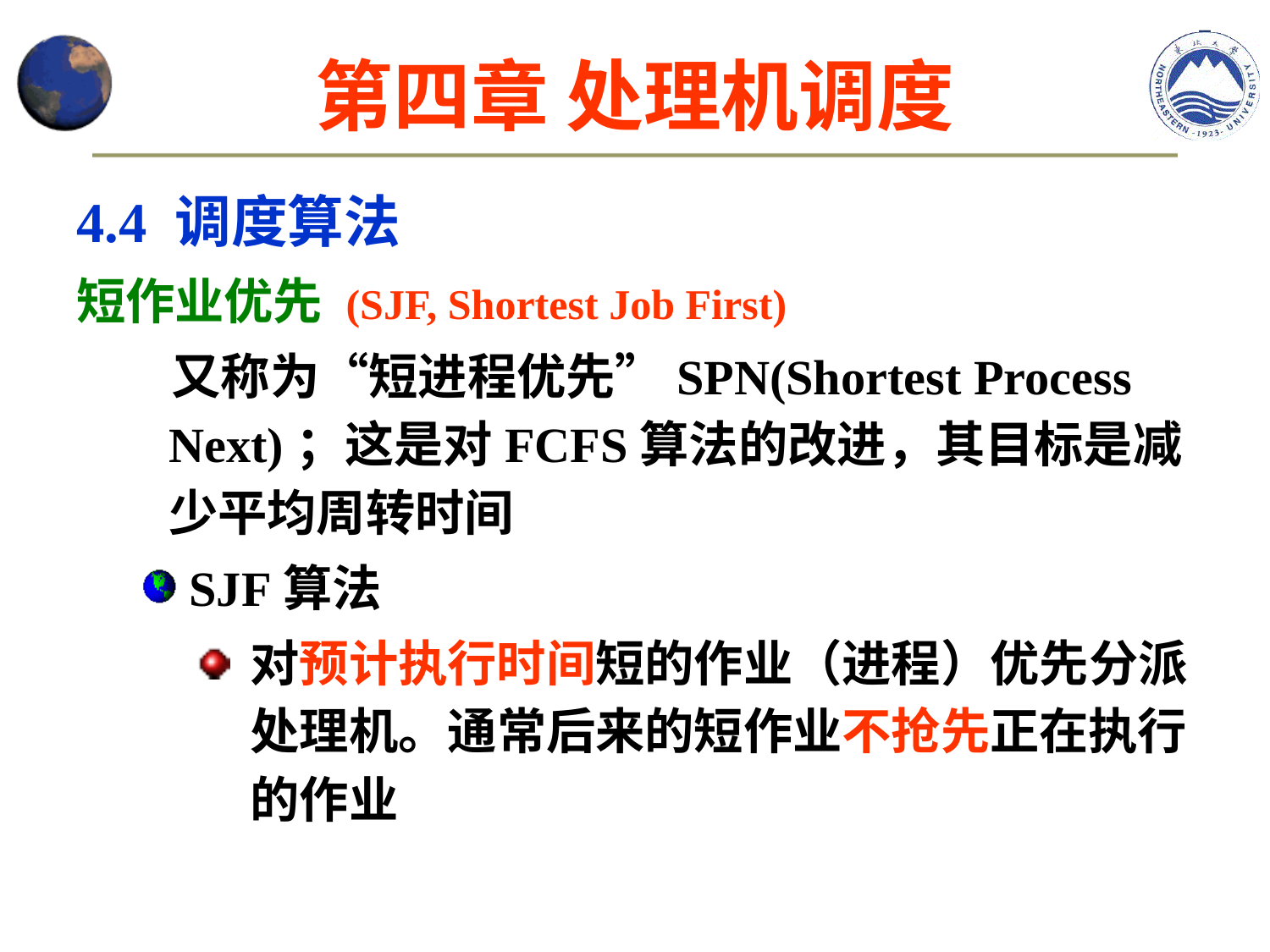

# 第四章 处理机调度
4.4 调度算法
短作业优先 (SJF, Shortest Job First)
  又称为“短进程优先”SPN(Shortest Process Next)；这是对FCFS算法的改进，其目标是减少平均周转时间
 SJF算法
对预计执行时间短的作业（进程）优先分派处理机。通常后来的短作业不抢先正在执行的作业